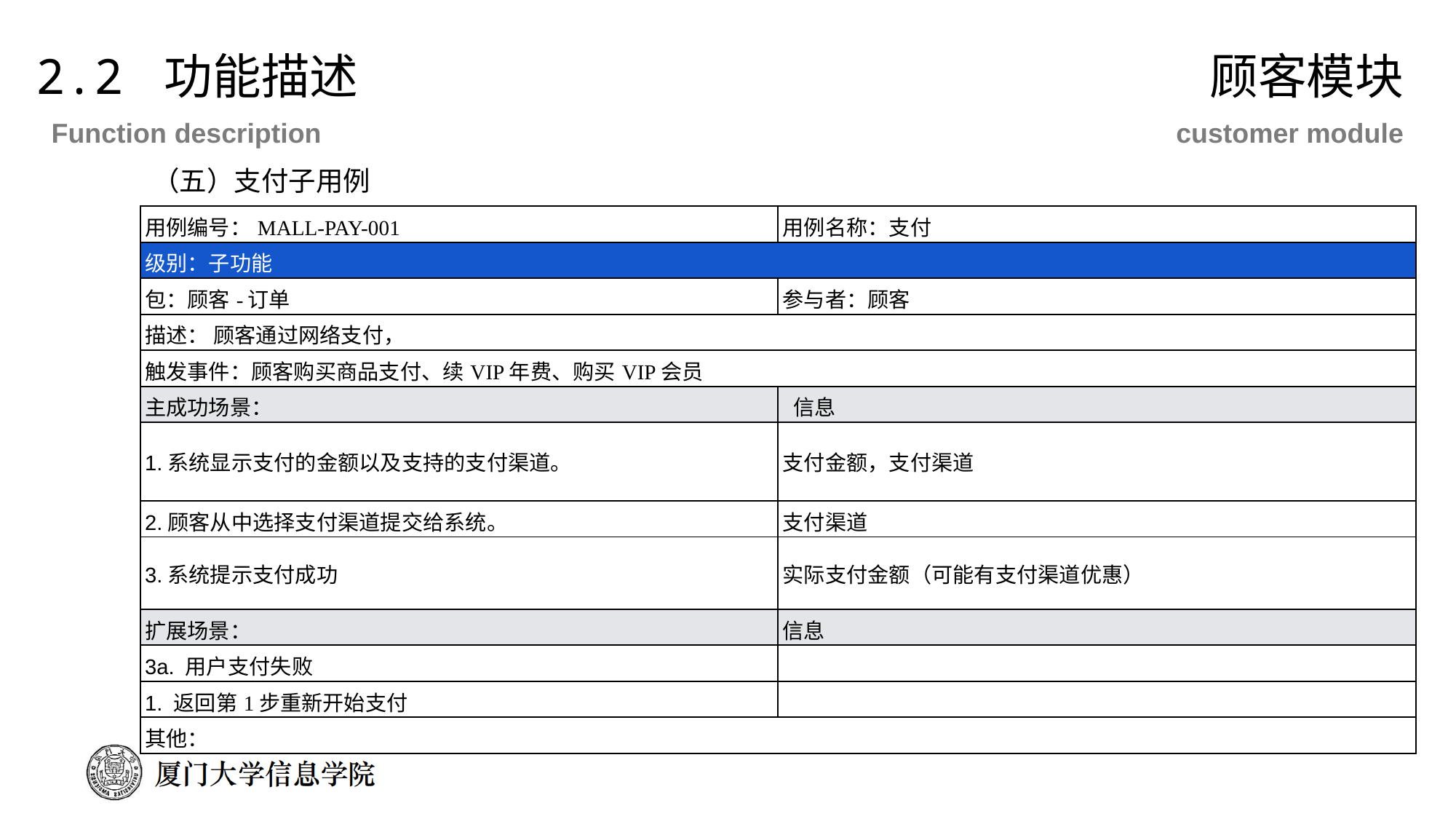

2.2 功能描述
顾客模块
Function description
customer module
（五）支付子用例
| 用例编号：MALL-PAY-001 | 用例名称：支付 |
| --- | --- |
| 级别：子功能 |  |
| 包：顾客-订单 | 参与者：顾客 |
| 描述： 顾客通过网络支付， |  |
| 触发事件：顾客购买商品支付、续VIP年费、购买VIP会员 |  |
| 主成功场景： | 信息 |
| 1.系统显示支付的金额以及支持的支付渠道。 | 支付金额，支付渠道 |
| 2.顾客从中选择支付渠道提交给系统。 | 支付渠道 |
| 3.系统提示支付成功 | 实际支付金额（可能有支付渠道优惠） |
| 扩展场景： | 信息 |
| 3a. 用户支付失败 |  |
| 1. 返回第1步重新开始支付 |  |
| 其他： |  |